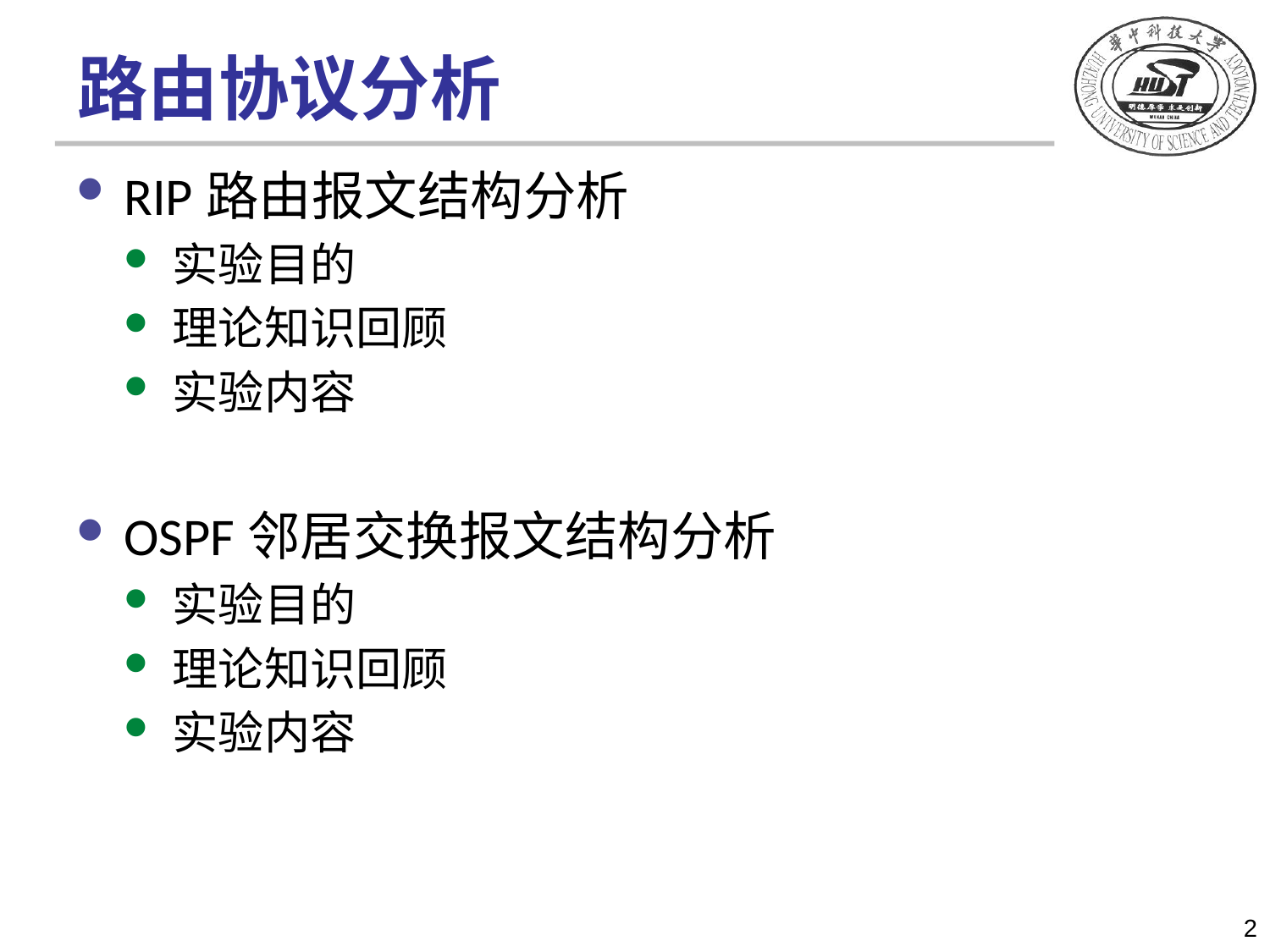

# 路由协议分析
RIP路由报文结构分析
实验目的
理论知识回顾
实验内容

OSPF邻居交换报文结构分析
实验目的
理论知识回顾
实验内容

2